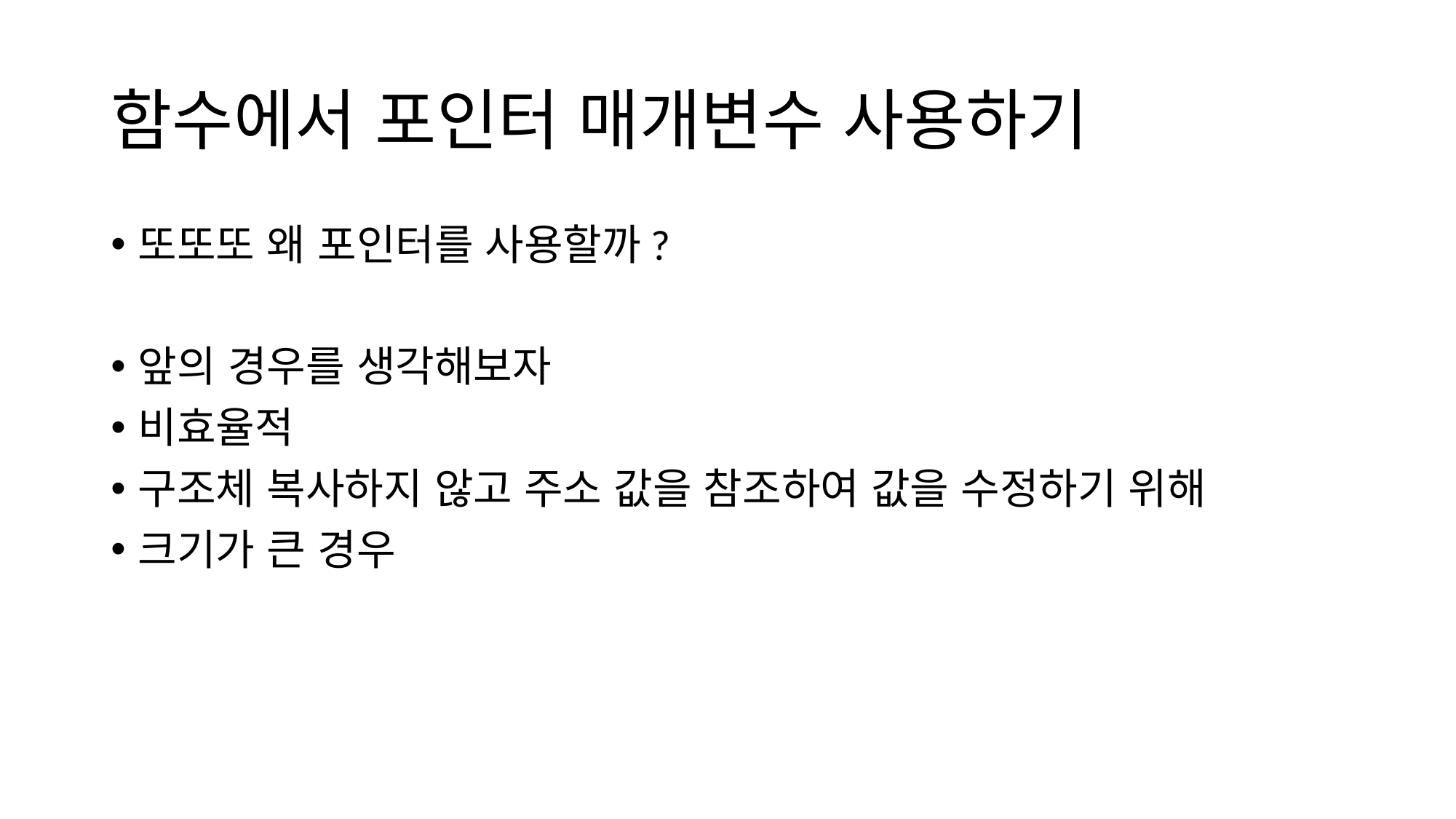

# 함수에서 포인터 매개변수 사용하기
또또또 왜 포인터를 사용할까?

앞의 경우를 생각해보자
비효율적
구조체 복사하지 않고 주소 값을 참조하여 값을 수정하기 위해
크기가 큰 경우